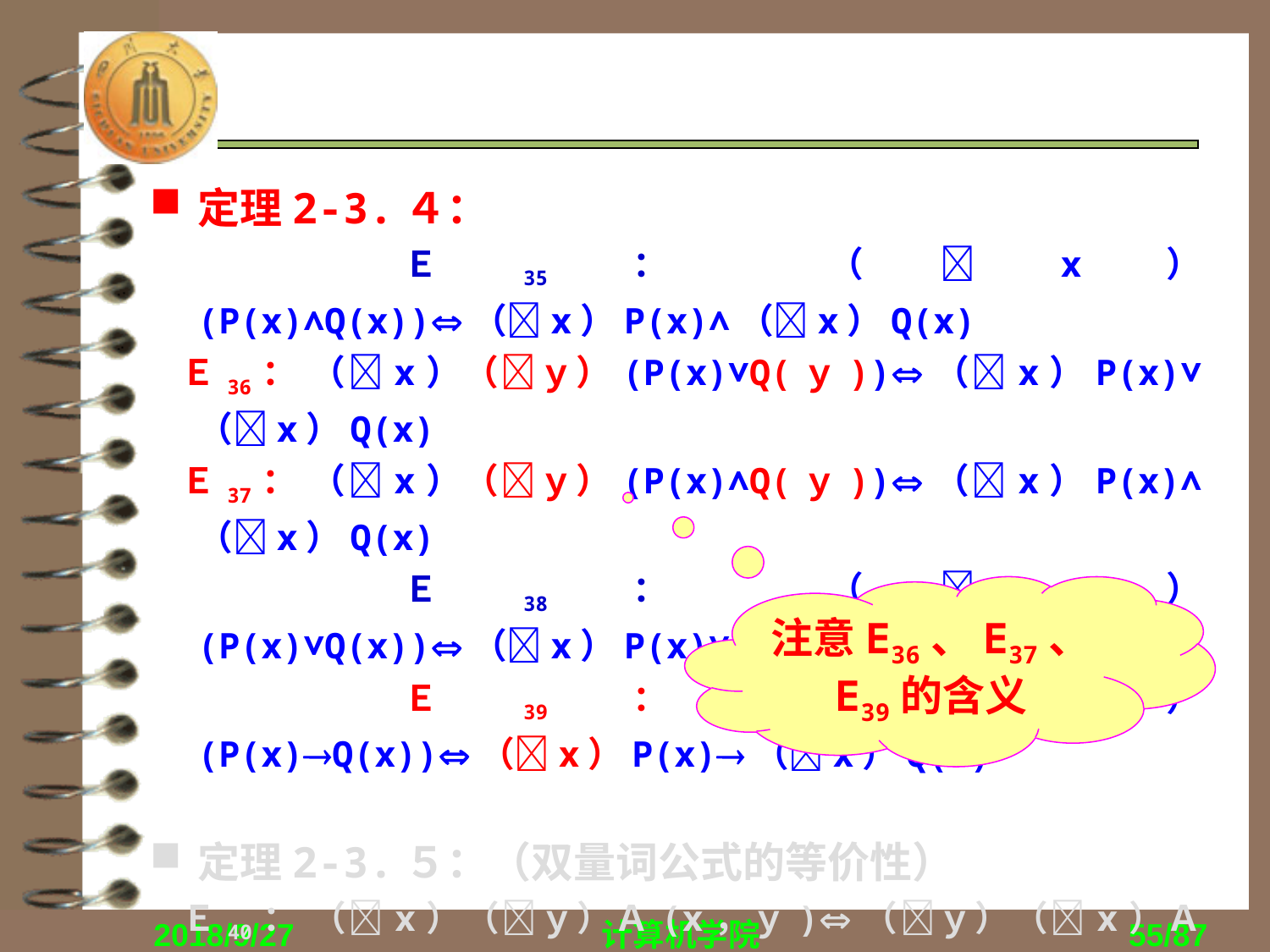

#
定理2-3.４：
  Ｅ35： （∀x）(P(x)∧Q(x))⇔（∀x）P(x)∧（∀x）Q(x)
  Ｅ36： （∀x）（∀ｙ）(P(x)∨Q(ｙ))⇔（∀x）P(x)∨（∀x）Q(x)
  Ｅ37： （∃x）（∃ｙ）(P(x)∧Q(ｙ))⇔（∃x）P(x)∧（∃x）Q(x)
  Ｅ38： （∃x）(P(x)∨Q(x))⇔（∃x）P(x)∨（∃x）Q(x)
  Ｅ39： （∃x）(P(x)→Q(x))⇔（∀x）P(x)→（∃x）Q(x)

定理2-3.５：（双量词公式的等价性）
  Ｅ40： （∀x）（∀ｙ）Ａ(x，ｙ)⇔（∀ｙ）（∀x）Ａ(x，ｙ)
  Ｅ41： （∃x）（∃ｙ）Ａ(x，ｙ)⇔（∃ｙ）（∃x）Ａ(x，ｙ)

注意E36、E37、E39的含义
2018/9/27
计算机学院
55/87